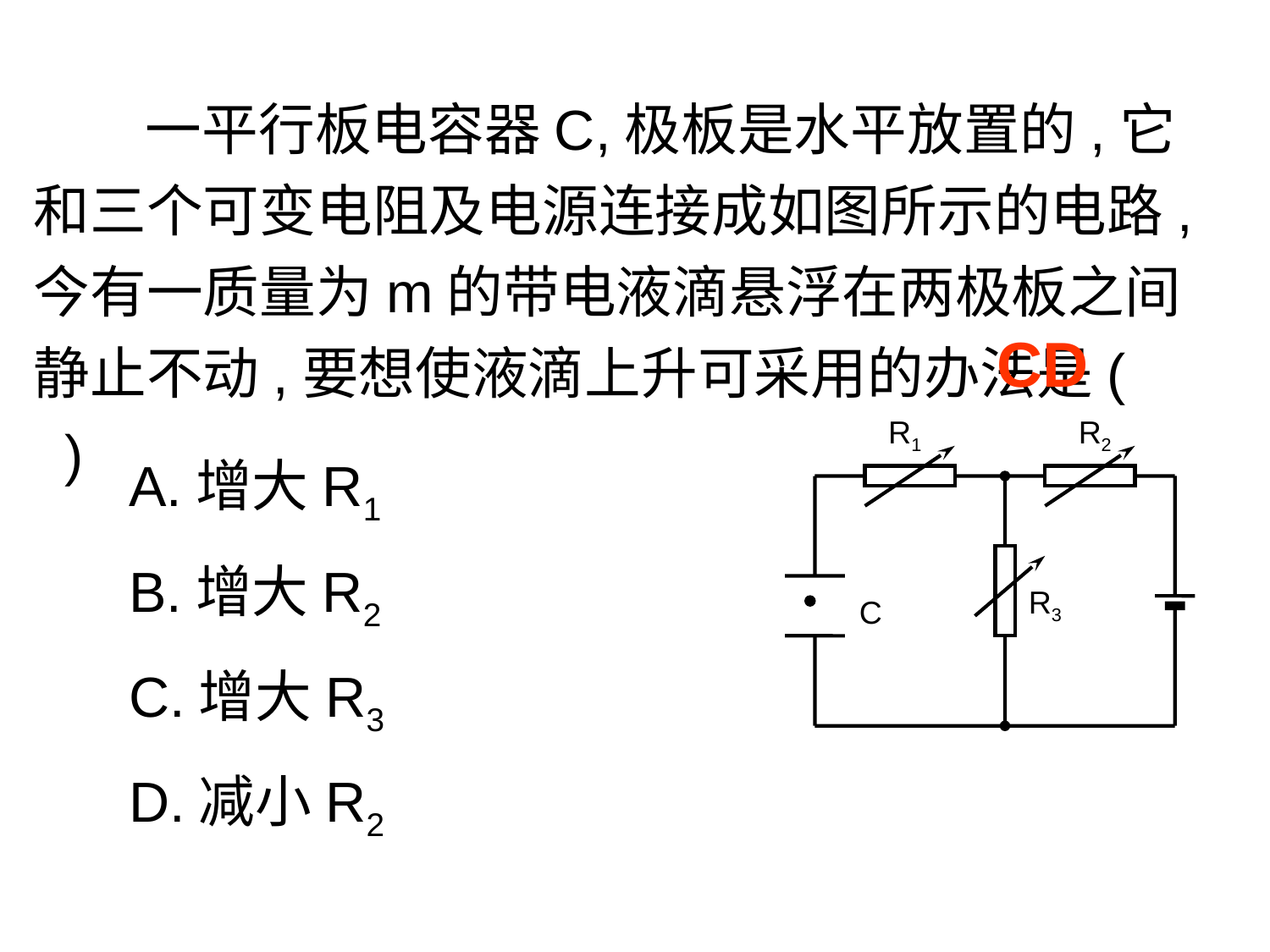

一平行板电容器C,极板是水平放置的,它和三个可变电阻及电源连接成如图所示的电路,今有一质量为m的带电液滴悬浮在两极板之间静止不动,要想使液滴上升可采用的办法是(         )
CD
R1
R2
A.增大R1
B.增大R2
C.增大R3
D.减小R2

R3

C